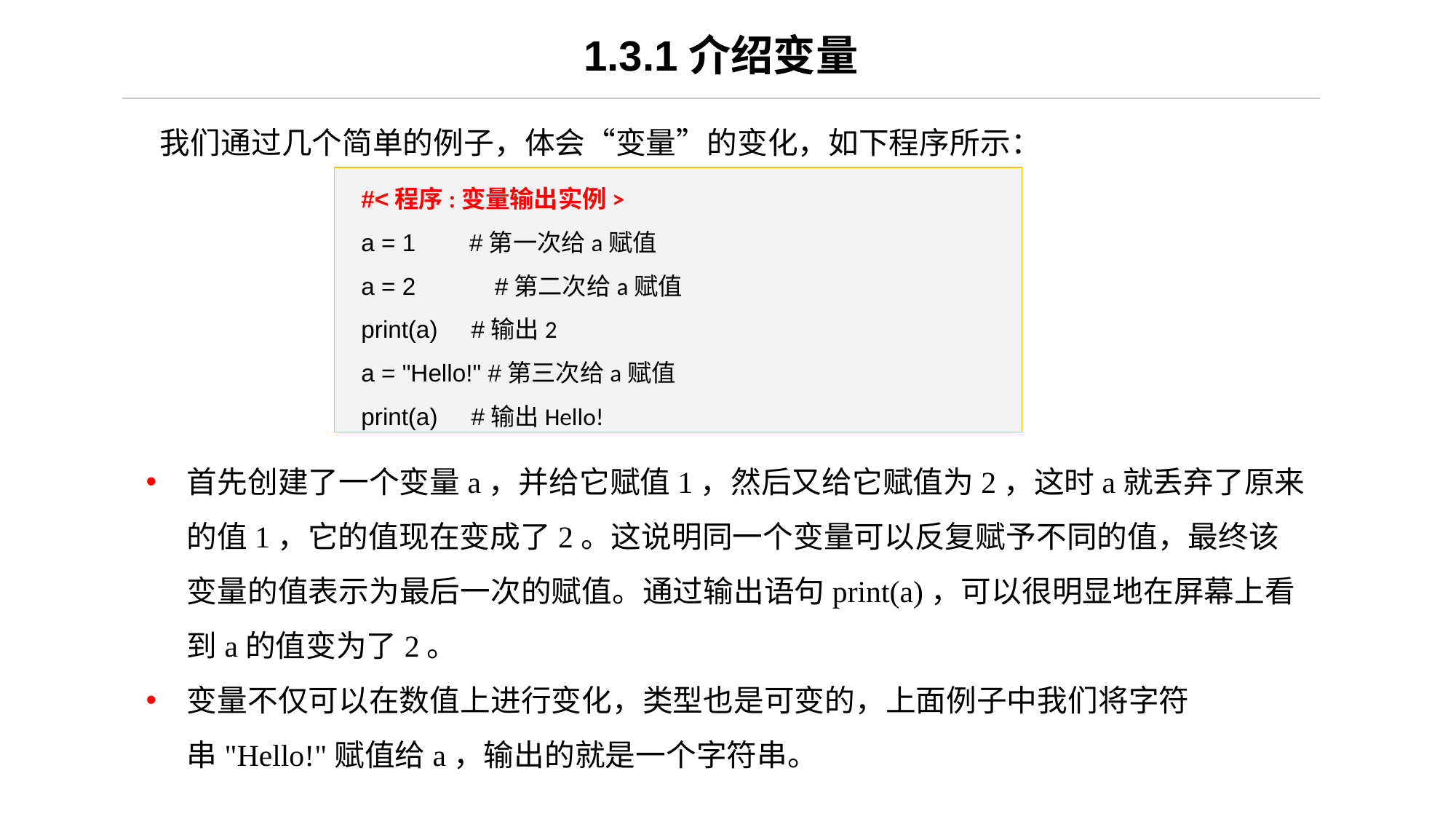

1.3.1介绍变量
 我们通过几个简单的例子，体会“变量”的变化，如下程序所示：
#<程序:变量输出实例>
a = 1        #第一次给a赋值
a = 2	      #第二次给a赋值
print(a)     #输出2
a = "Hello!" #第三次给a赋值
print(a)     #输出Hello!
首先创建了一个变量a，并给它赋值1，然后又给它赋值为2，这时a就丢弃了原来的值1，它的值现在变成了2。这说明同一个变量可以反复赋予不同的值，最终该变量的值表示为最后一次的赋值。通过输出语句print(a)，可以很明显地在屏幕上看到a的值变为了2。
变量不仅可以在数值上进行变化，类型也是可变的，上面例子中我们将字符串"Hello!"赋值给a，输出的就是一个字符串。